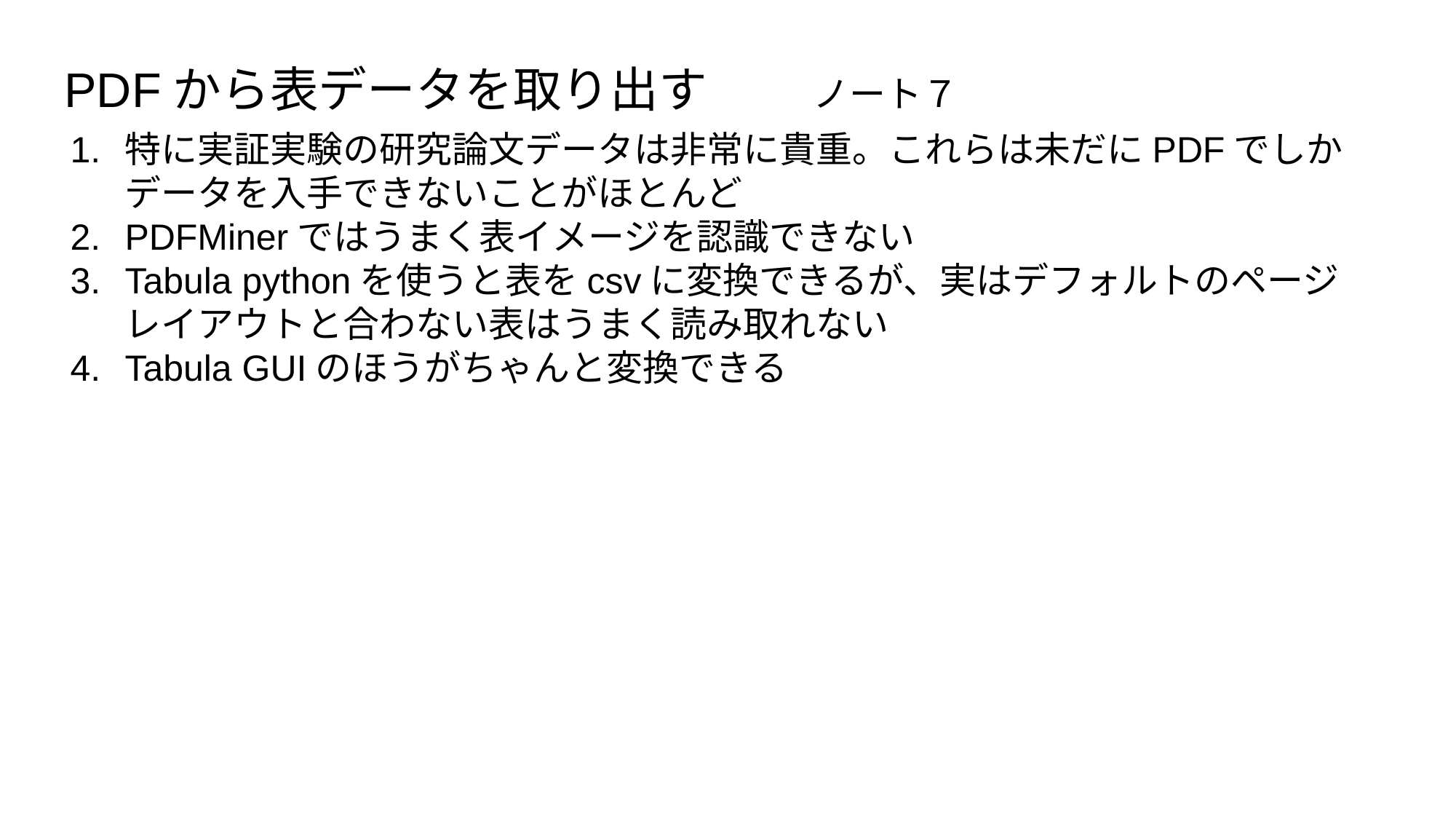

PDFから表データを取り出す
ノート７
特に実証実験の研究論文データは非常に貴重。これらは未だにPDFでしかデータを入手できないことがほとんど
PDFMinerではうまく表イメージを認識できない
Tabula pythonを使うと表をcsvに変換できるが、実はデフォルトのページレイアウトと合わない表はうまく読み取れない
Tabula GUIのほうがちゃんと変換できる